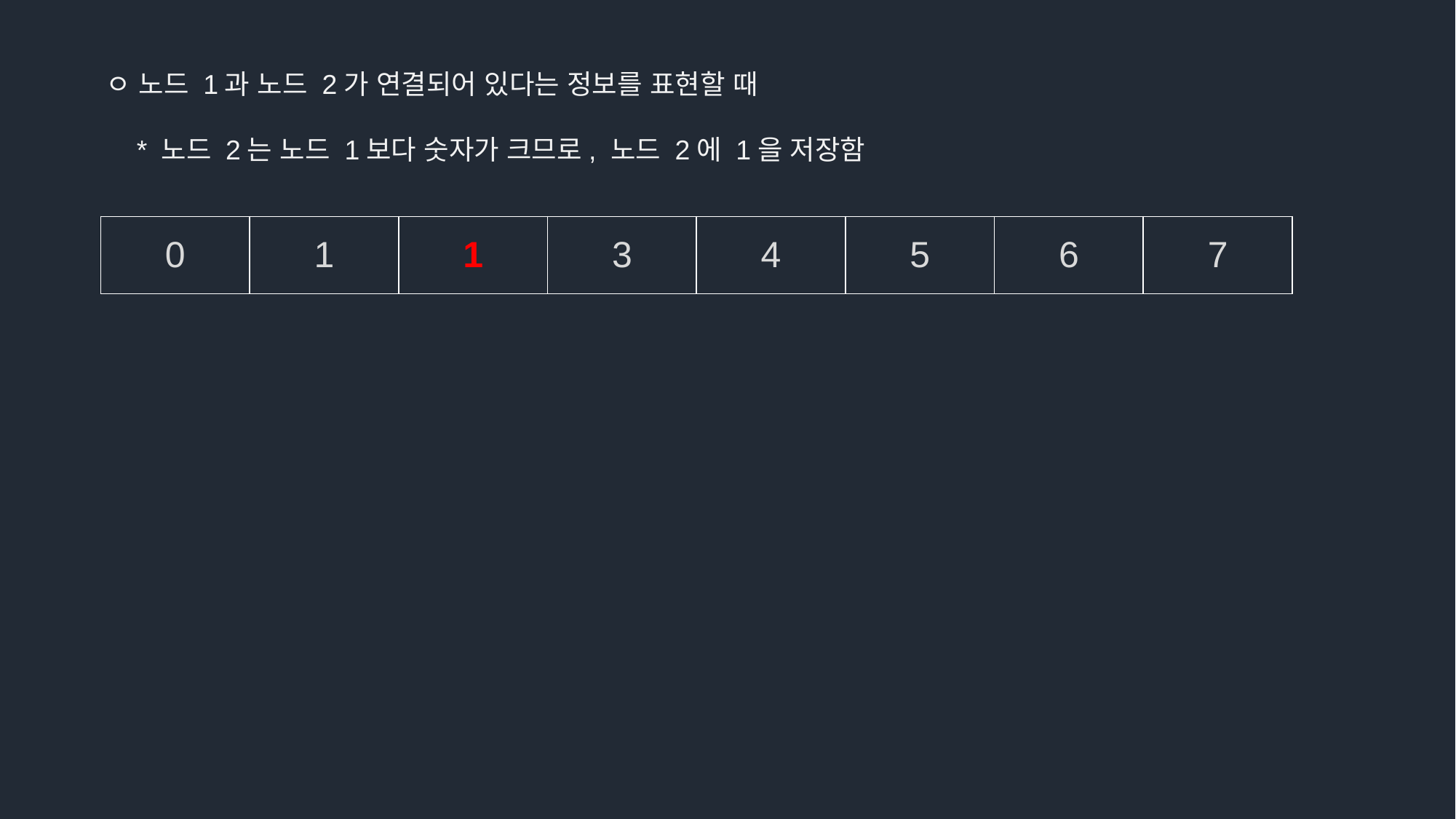

ㅇ 노드 1과 노드 2가 연결되어 있다는 정보를 표현할 때

    * 노드 2는 노드 1보다 숫자가 크므로, 노드 2에 1을 저장함
| 0 | 1 | 1 | 3 | 4 | 5 | 6 | 7 |
| --- | --- | --- | --- | --- | --- | --- | --- |